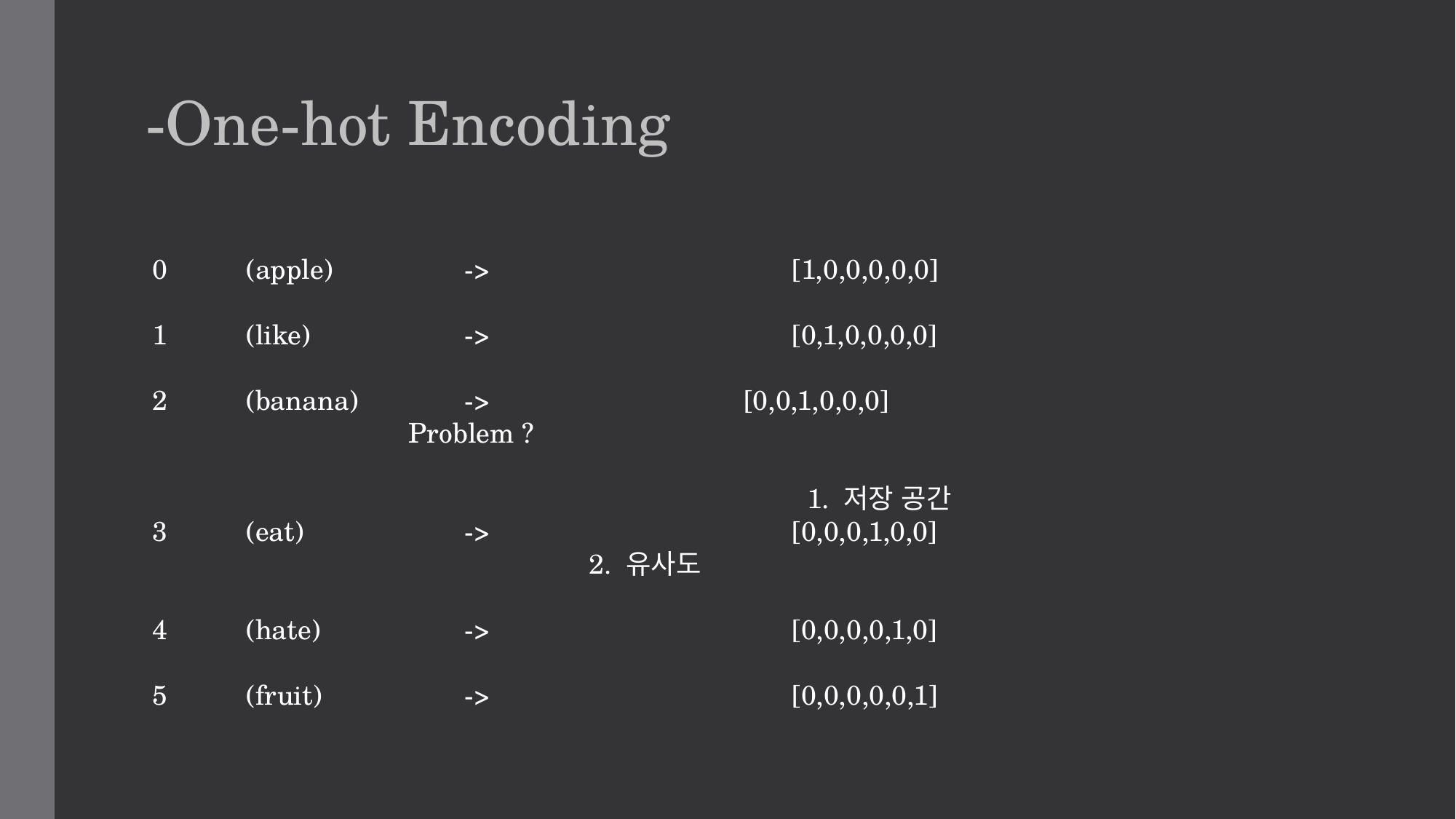

-One-hot Encoding
  0	(apple)		-> 			[1,0,0,0,0,0]

  1	(like)		-> 			[0,1,0,0,0,0]

  2	(banana)	->		        [0,0,1,0,0,0]						       Problem ?
														     		  1. 저장 공간
  3	(eat)		->			[0,0,0,1,0,0]							  2. 유사도

  4	(hate)		->			[0,0,0,0,1,0]

  5	(fruit)		->			[0,0,0,0,0,1]